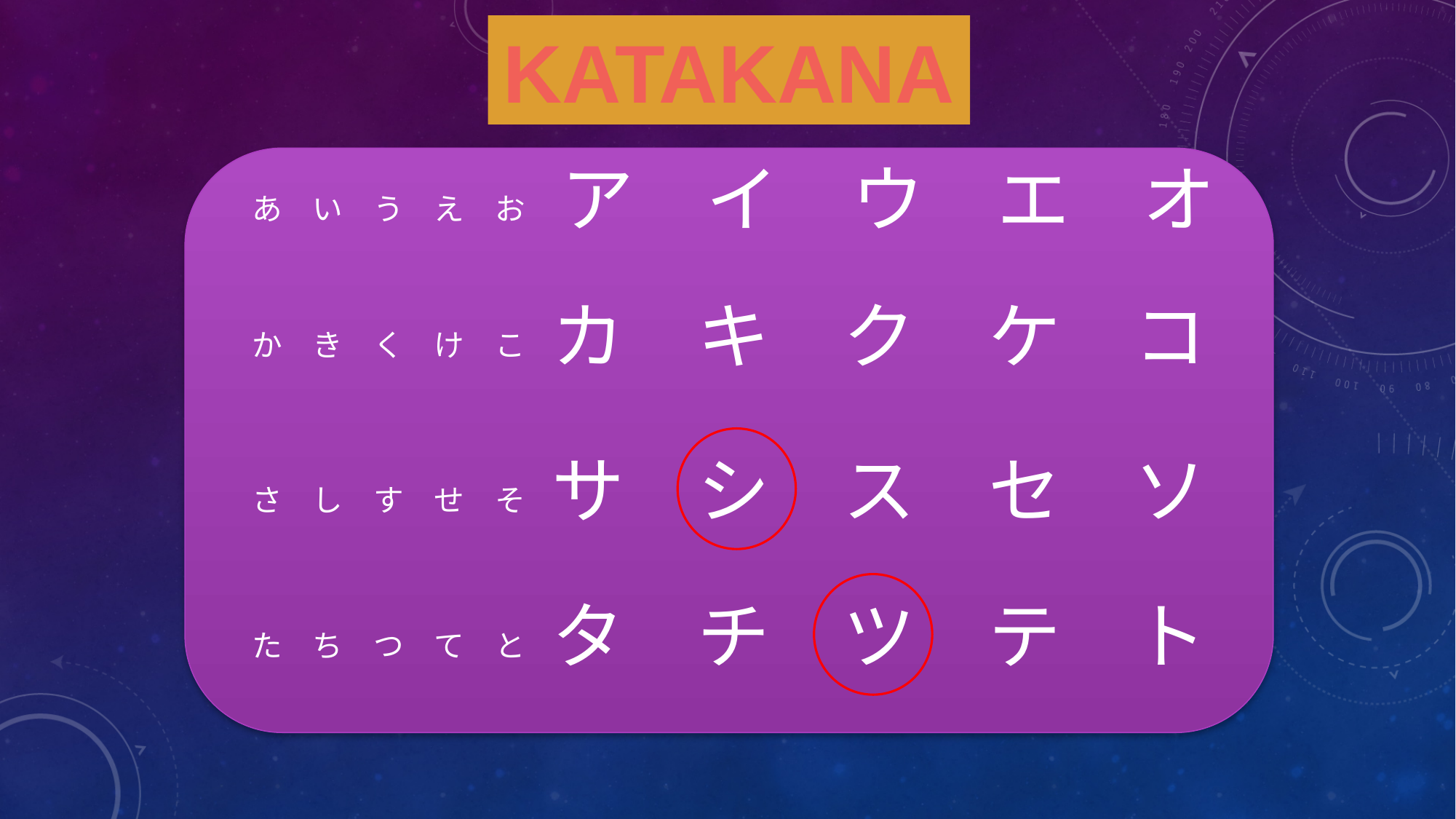

KATAKANA

ア　イ　ウ　エ　オ
あ　い　う　え　お
カ　キ　ク　ケ　コ
か　き　く　け　こ

サ　シ　ス　セ　ソ
さ　し　す　せ　そ

タ　チ　ツ　テ　ト
た　ち　つ　て　と